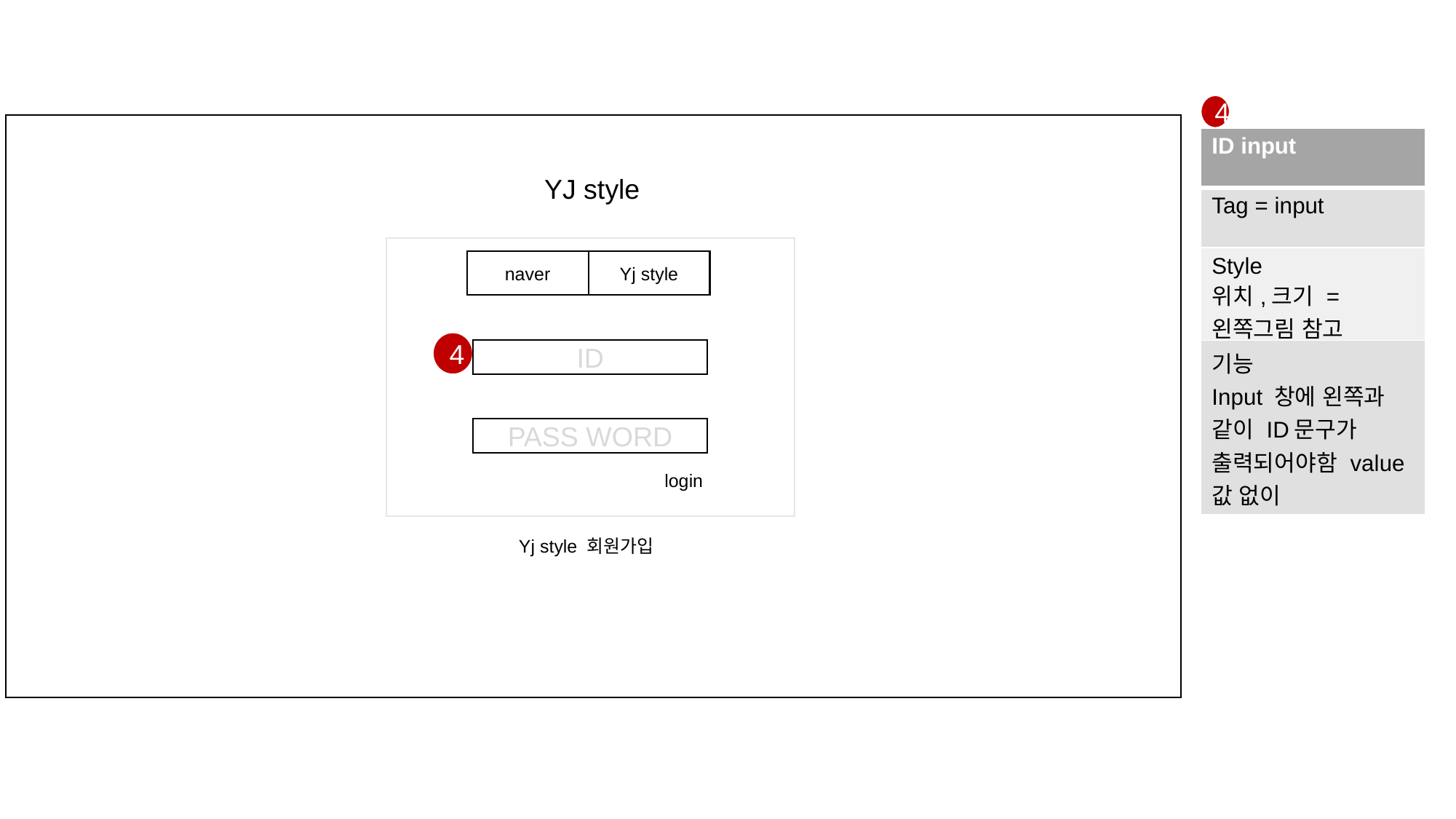

4

| ID input |
| --- |
| Tag = input |
| Style 위치,크기 = 왼쪽그림 참고 |
| 기능 Input 창에 왼쪽과 같이 ID문구가 출력되어야함 value 값 없이 |
 YJ style

naver
Yj style
4
ID
PASS WORD
login
Yj style 회원가입